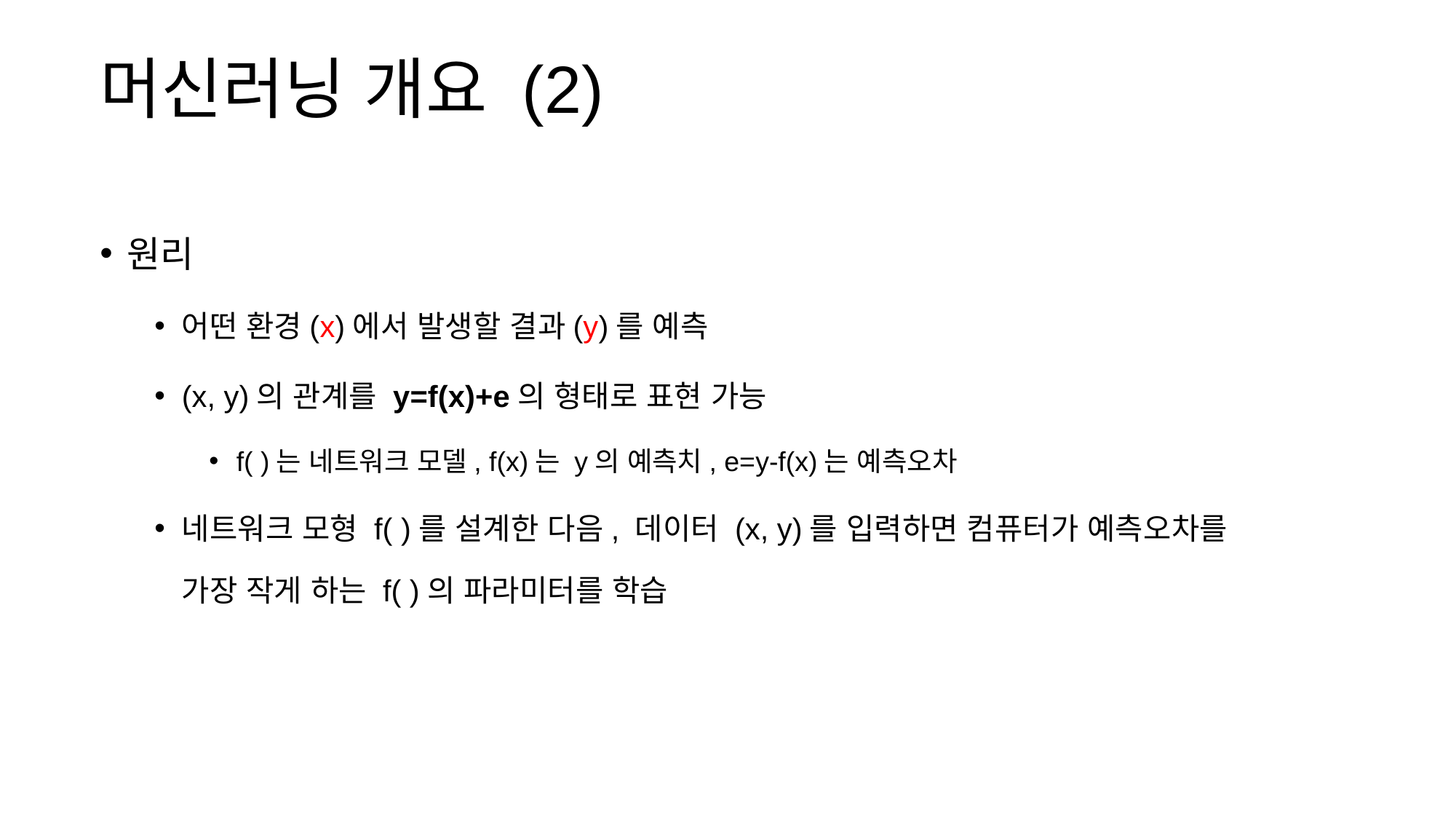

# 머신러닝 개요 (2)
원리
어떤 환경(x)에서 발생할 결과(y)를 예측
(x, y)의 관계를 y=f(x)+e의 형태로 표현 가능
f( )는 네트워크 모델, f(x)는 y의 예측치, e=y-f(x)는 예측오차
네트워크 모형 f( )를 설계한 다음, 데이터 (x, y)를 입력하면 컴퓨터가 예측오차를 가장 작게 하는 f( )의 파라미터를 학습